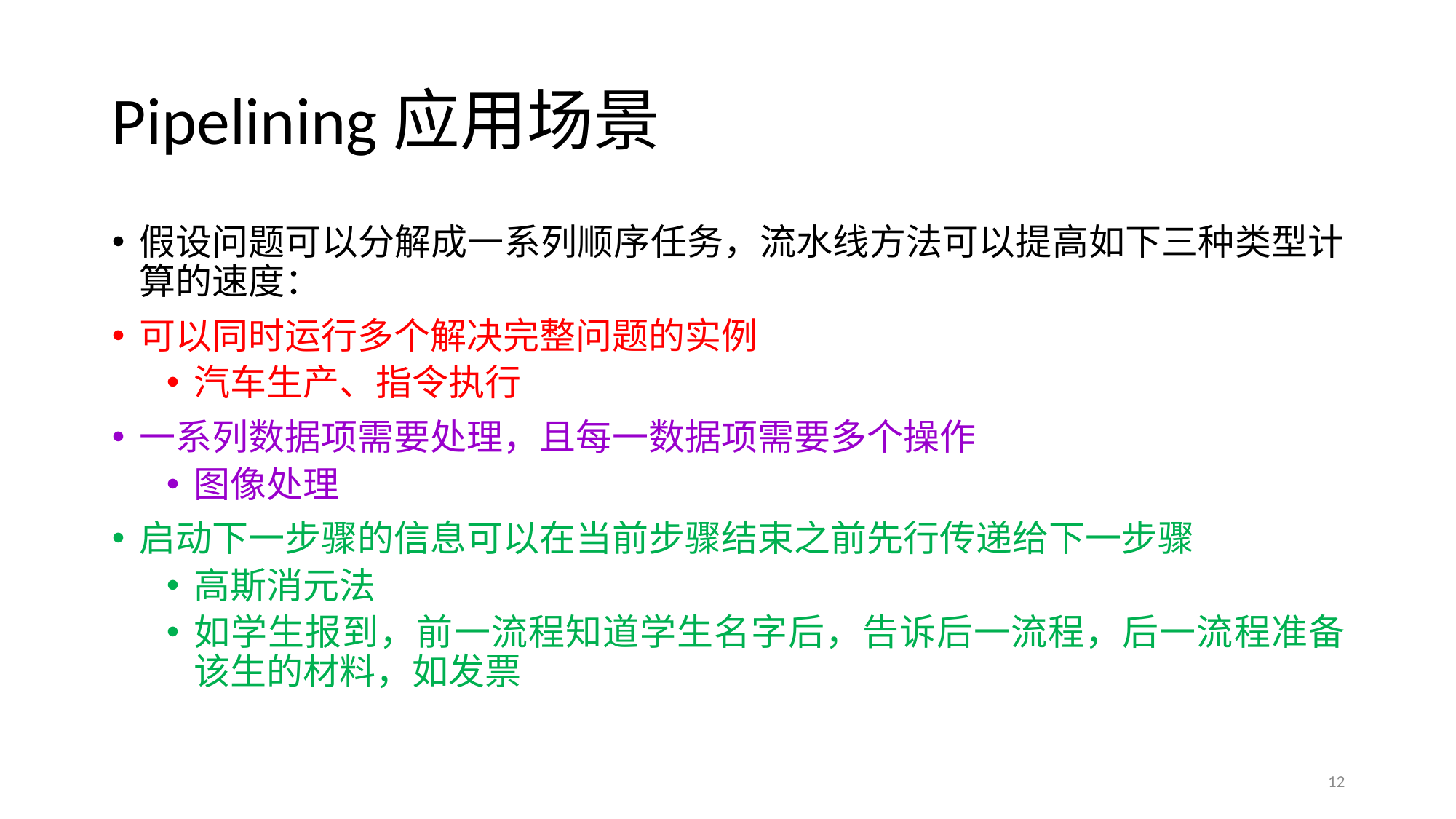

# Pipelining应用场景
假设问题可以分解成一系列顺序任务，流水线方法可以提高如下三种类型计算的速度：
可以同时运行多个解决完整问题的实例
汽车生产、指令执行
一系列数据项需要处理，且每一数据项需要多个操作
图像处理
启动下一步骤的信息可以在当前步骤结束之前先行传递给下一步骤
高斯消元法
如学生报到，前一流程知道学生名字后，告诉后一流程，后一流程准备该生的材料，如发票

12